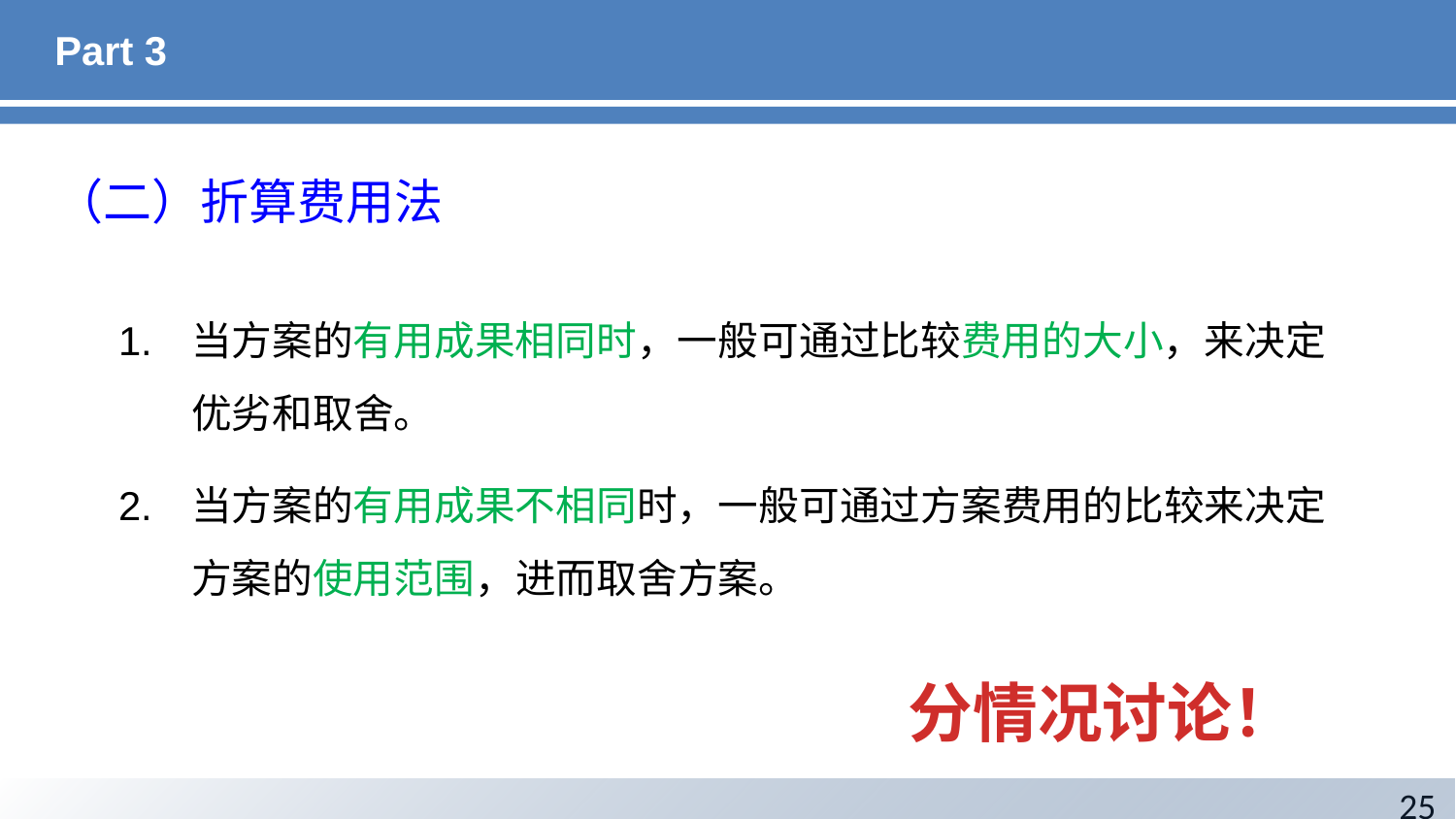

# Part 3

（二）折算费用法
当方案的有用成果相同时，一般可通过比较费用的大小，来决定优劣和取舍。
当方案的有用成果不相同时，一般可通过方案费用的比较来决定方案的使用范围，进而取舍方案。
分情况讨论！
25